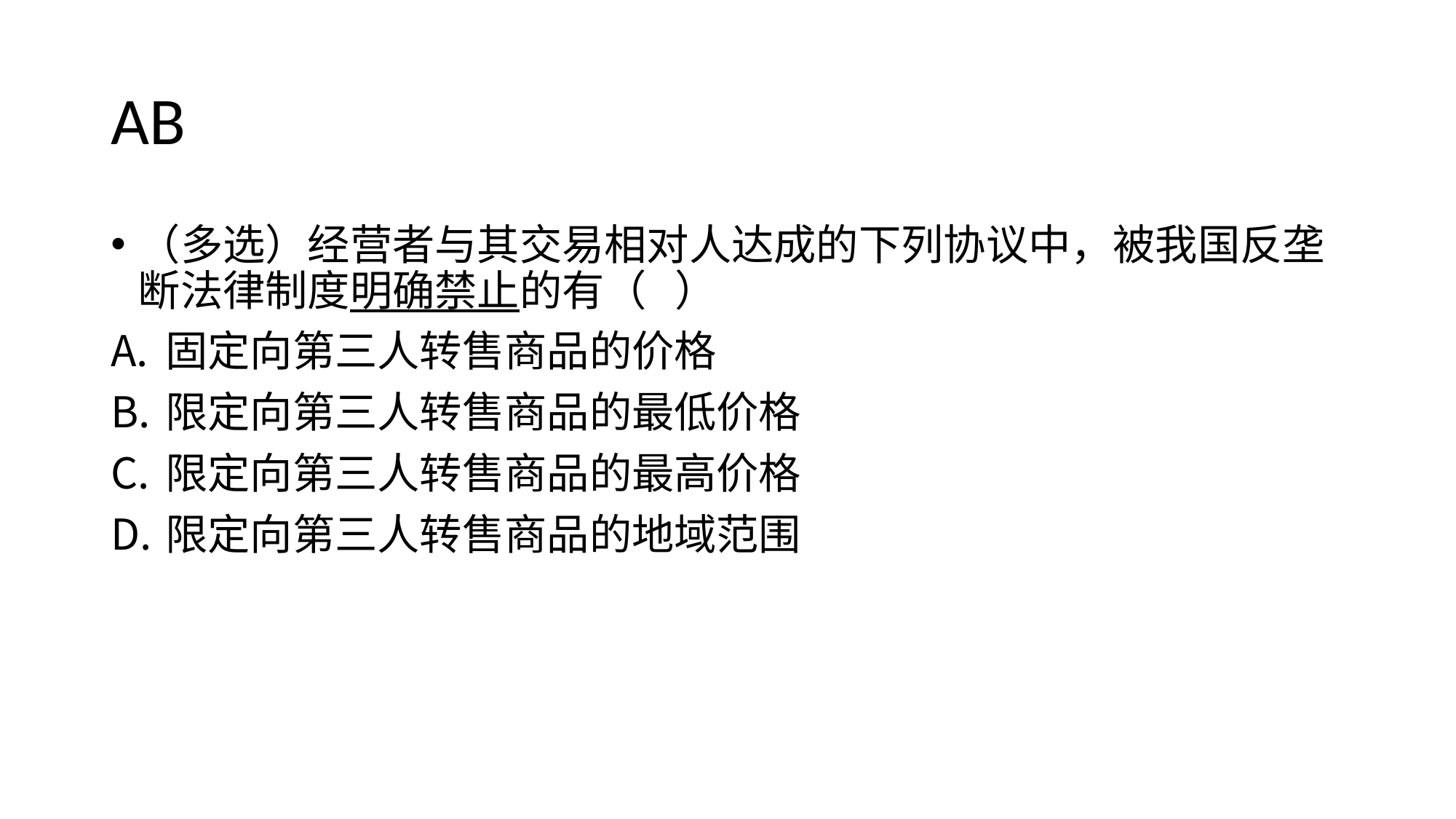

# AB
（多选）经营者与其交易相对人达成的下列协议中，被我国反垄断法律制度明确禁止的有（   ）
固定向第三人转售商品的价格
限定向第三人转售商品的最低价格
限定向第三人转售商品的最高价格
限定向第三人转售商品的地域范围